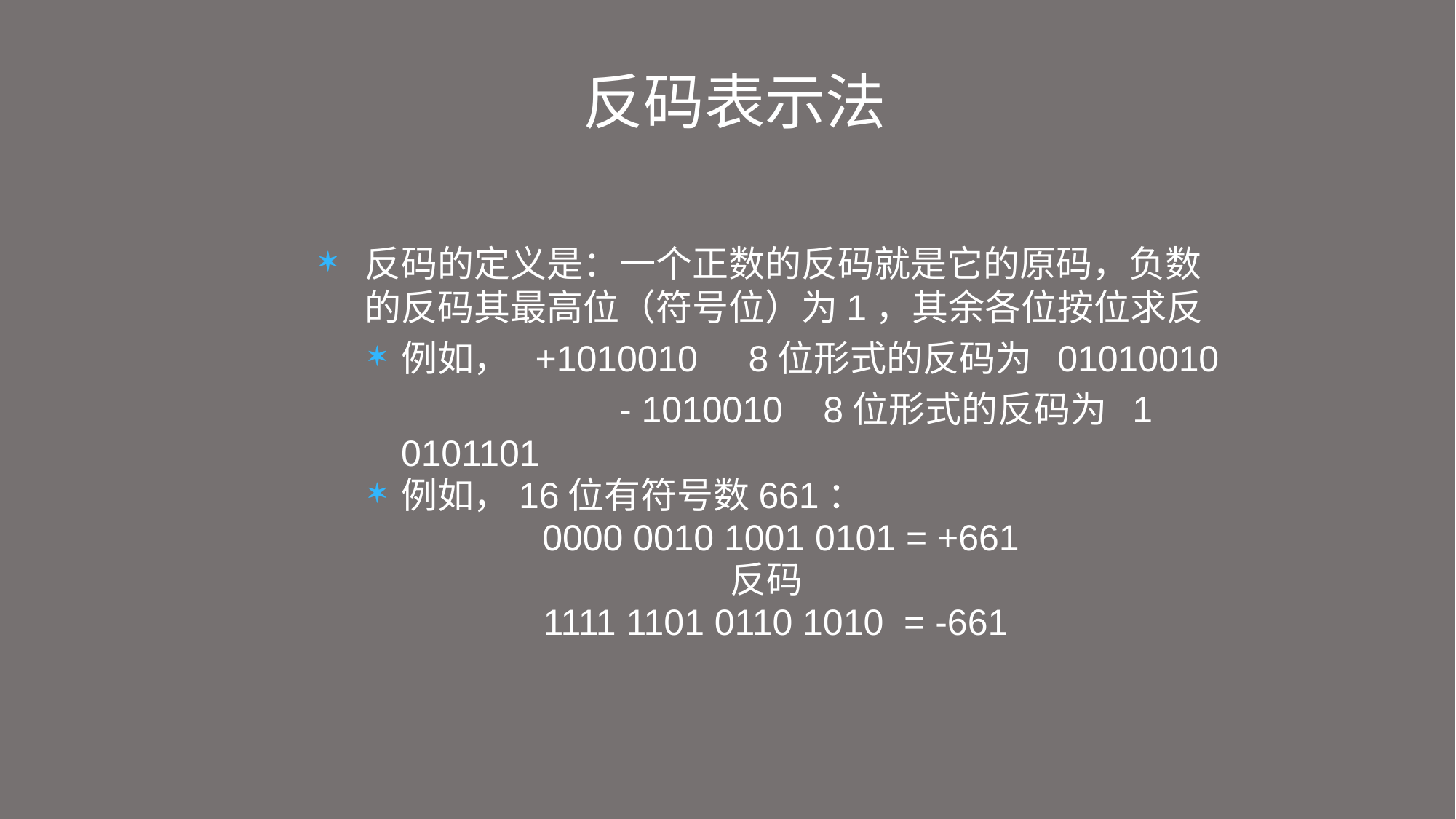

反码表示法
反码的定义是：一个正数的反码就是它的原码，负数的反码其最高位（符号位）为1，其余各位按位求反
例如，  +1010010     8位形式的反码为  01010010
			- 1010010    8位形式的反码为  1 0101101
例如，16位有符号数661：
   0000 0010 1001 0101 = +661
反码
 1111 1101 0110 1010  = -661